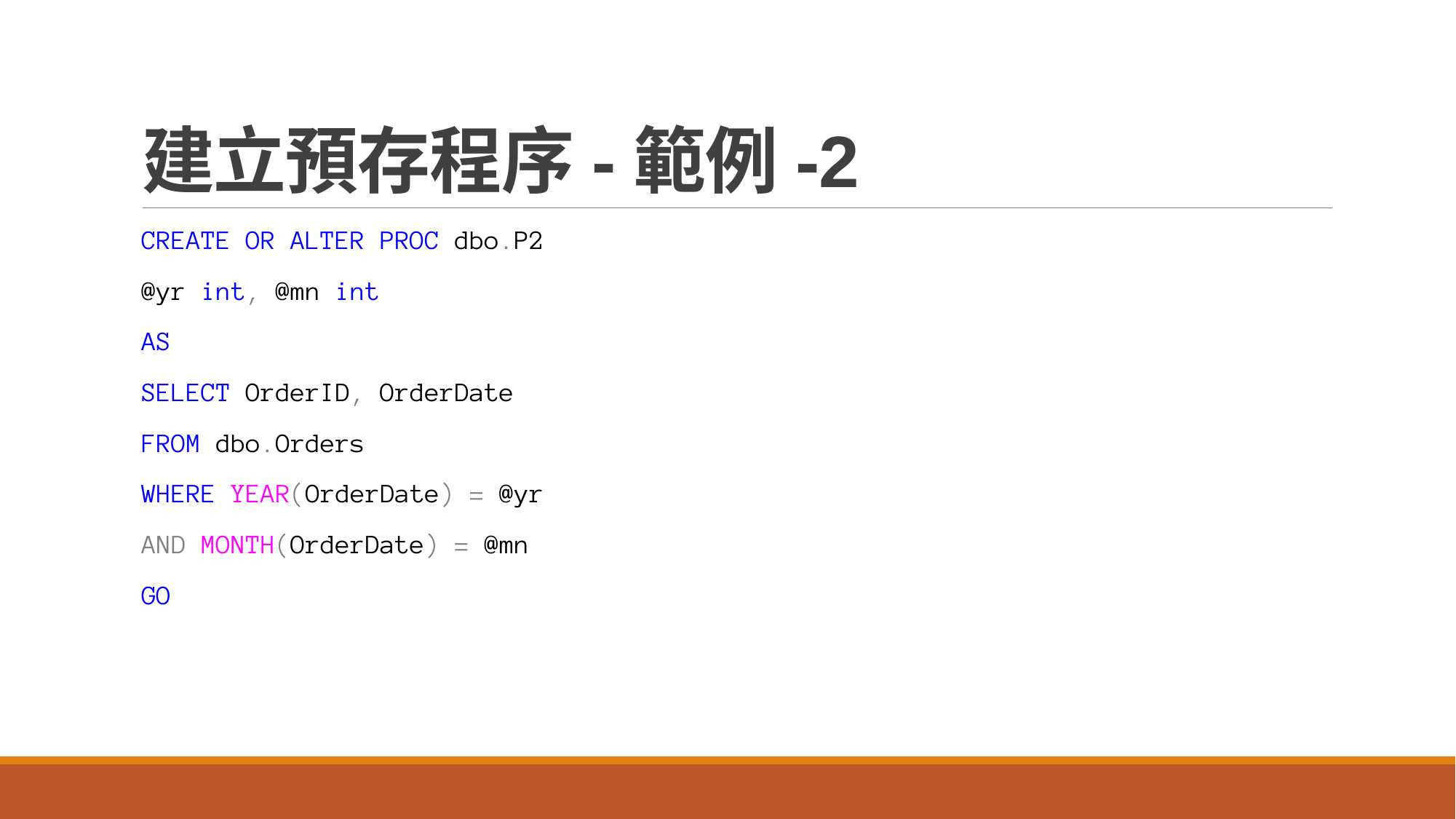

# 建立預存程序-範例-2
CREATE OR ALTER PROC dbo.P2
@yr int, @mn int
AS
SELECT OrderID, OrderDate
FROM dbo.Orders
WHERE YEAR(OrderDate) = @yr
AND MONTH(OrderDate) = @mn
GO